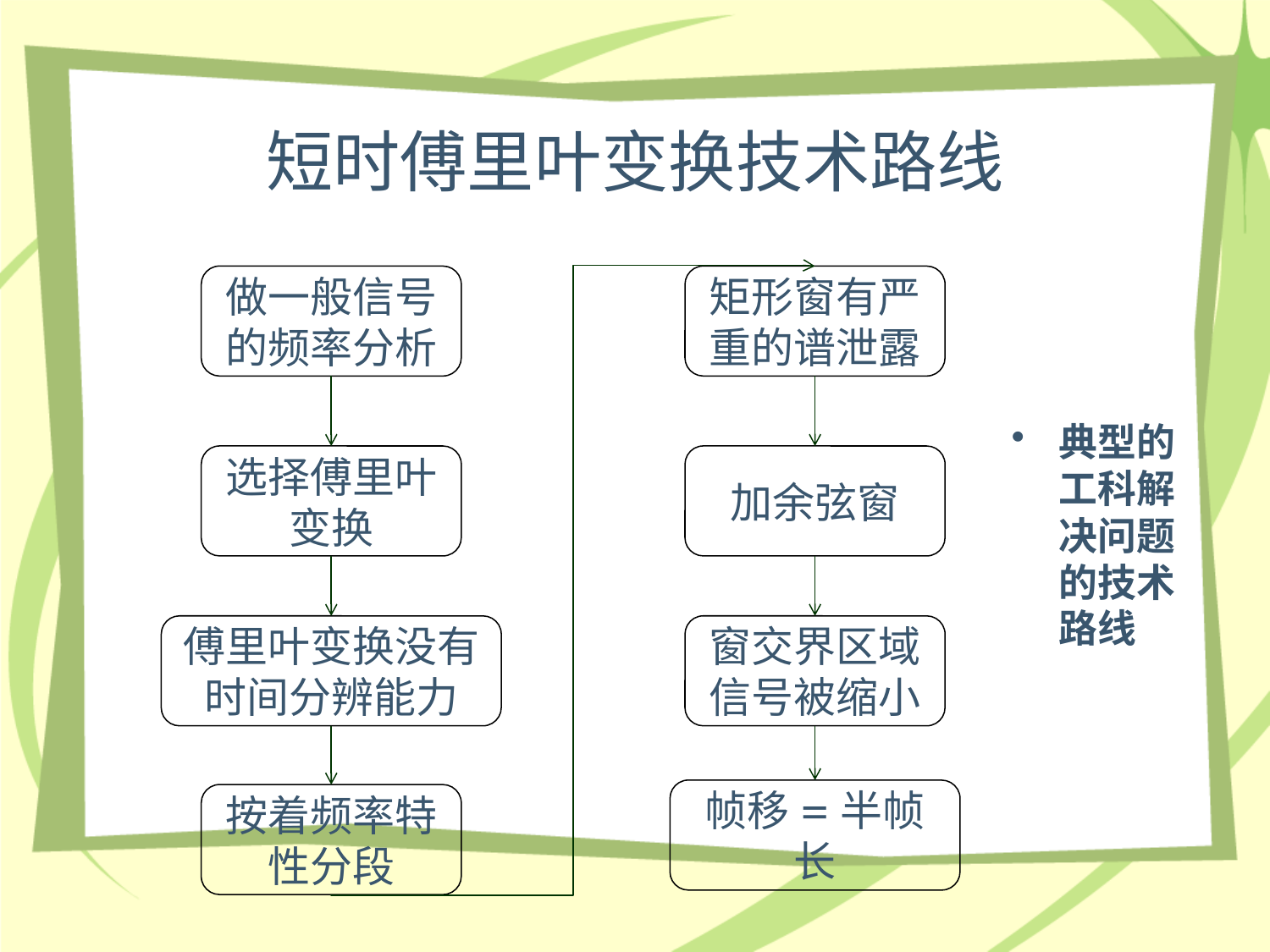

# 短时傅里叶变换技术路线
做一般信号的频率分析
矩形窗有严重的谱泄露
选择傅里叶变换
加余弦窗
傅里叶变换没有时间分辨能力
窗交界区域信号被缩小
帧移=半帧长
按着频率特性分段
典型的工科解决问题的技术路线